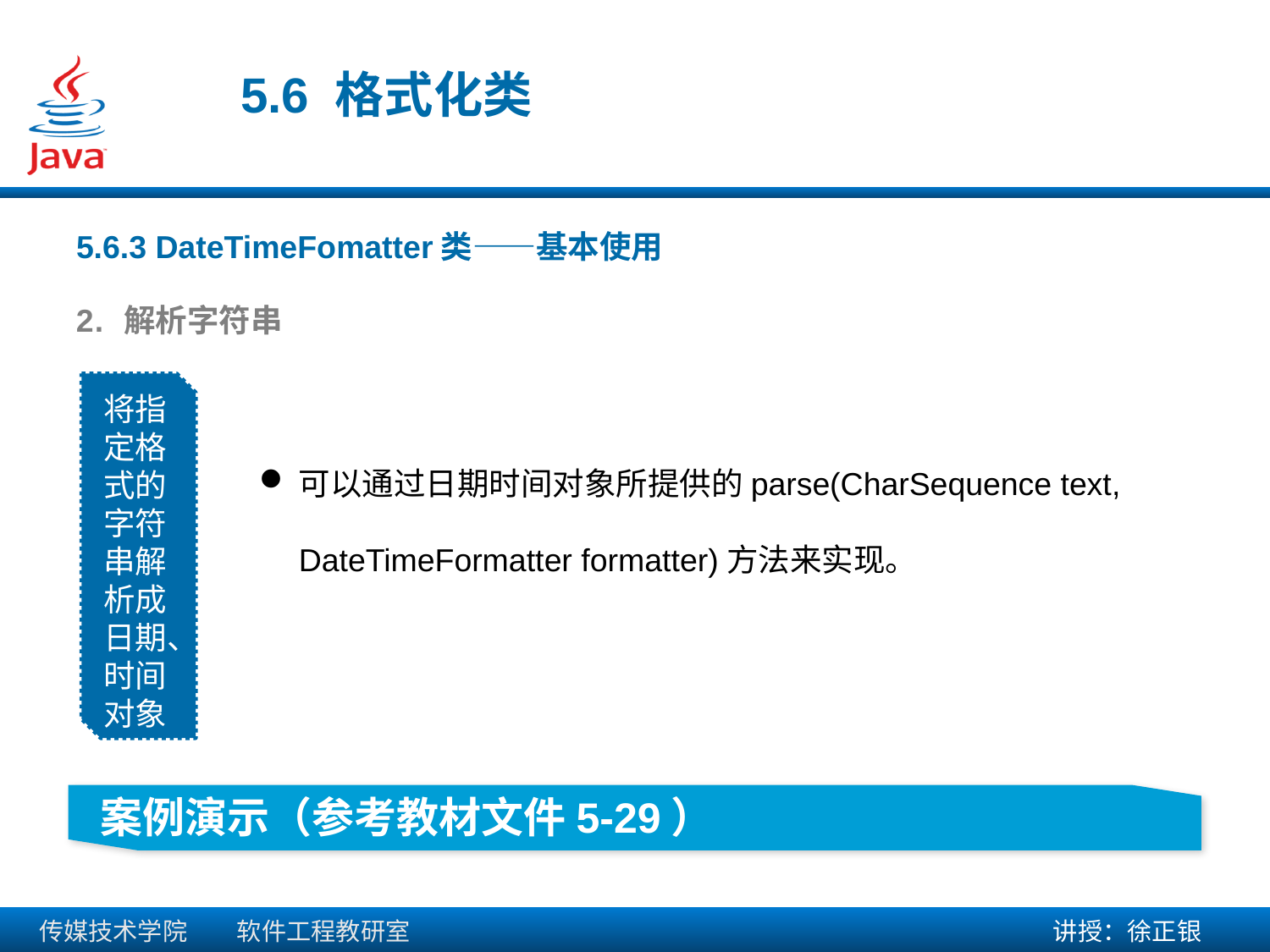

5.6 格式化类
5.6.3 DateTimeFomatter类——基本使用
解析字符串
将指定格式的字符串解析成日期、时间对象
可以通过日期时间对象所提供的parse(CharSequence text, DateTimeFormatter formatter)方法来实现。
 案例演示（参考教材文件5-29）